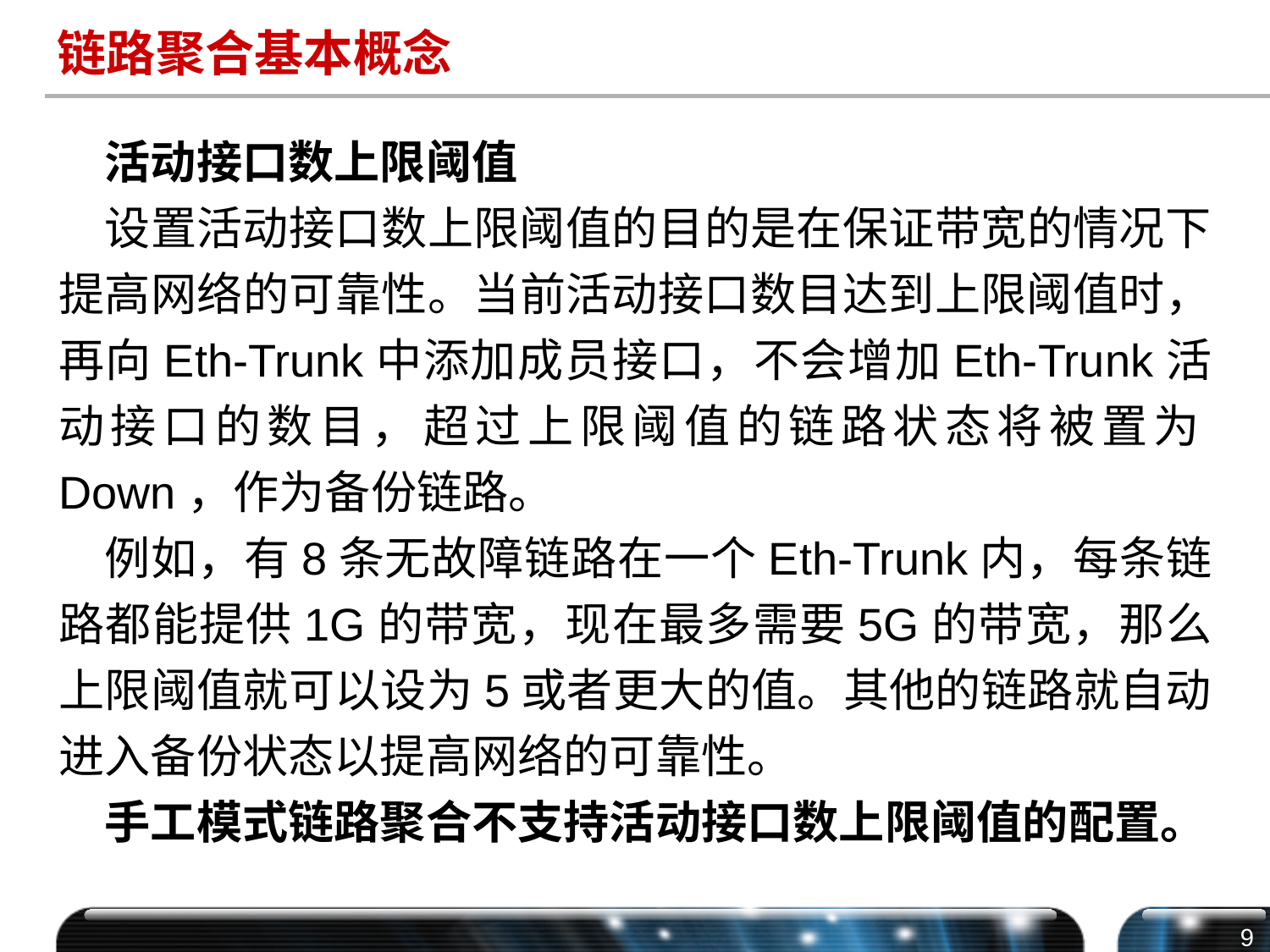

# 链路聚合基本概念
活动接口数上限阈值
设置活动接口数上限阈值的目的是在保证带宽的情况下提高网络的可靠性。当前活动接口数目达到上限阈值时，再向Eth-Trunk中添加成员接口，不会增加Eth-Trunk活动接口的数目，超过上限阈值的链路状态将被置为Down，作为备份链路。
例如，有8条无故障链路在一个Eth-Trunk内，每条链路都能提供1G的带宽，现在最多需要5G的带宽，那么上限阈值就可以设为5或者更大的值。其他的链路就自动进入备份状态以提高网络的可靠性。
手工模式链路聚合不支持活动接口数上限阈值的配置。